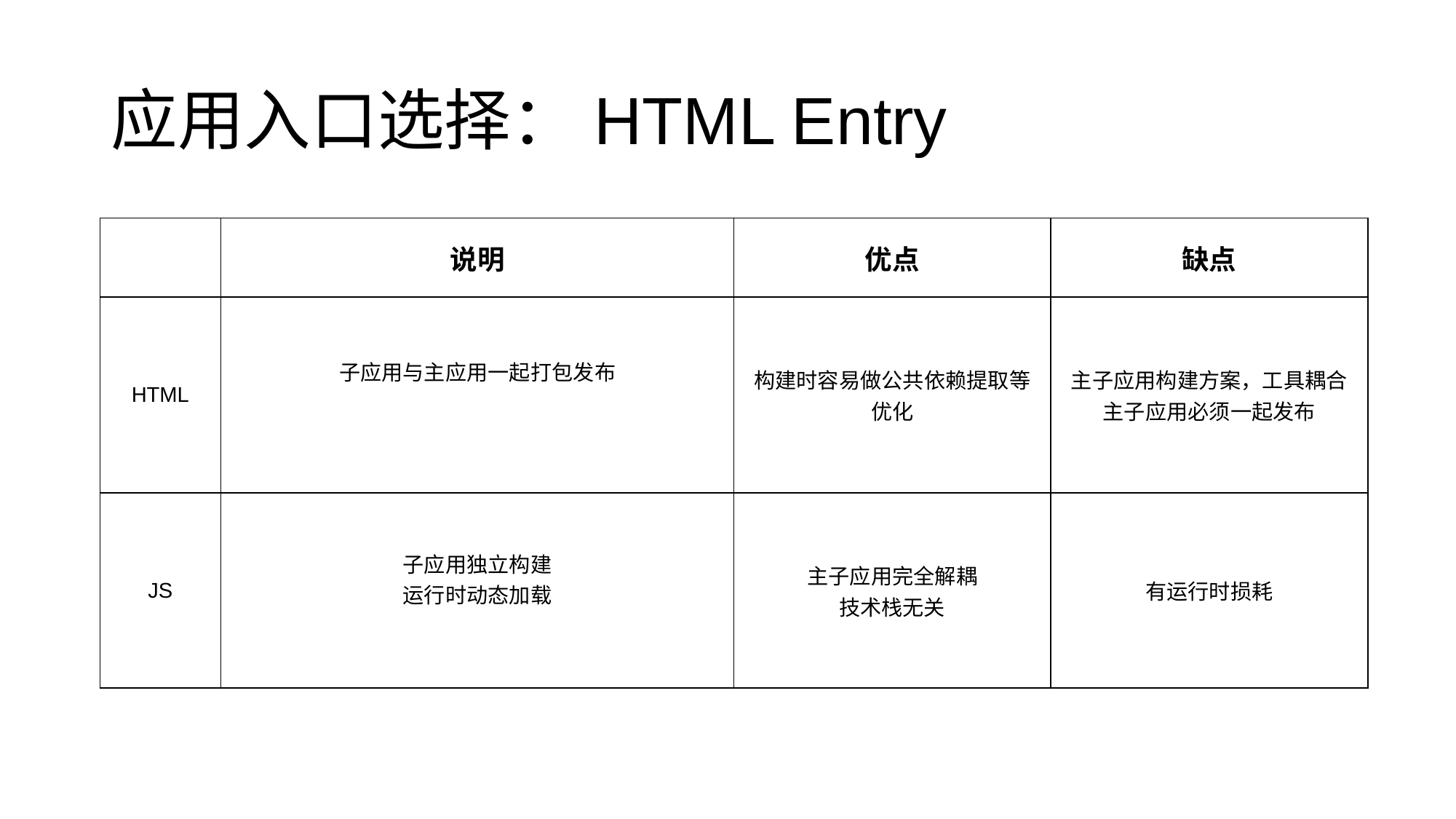

# 应用入口选择：HTML Entry
|  | 说明 | 优点 | 缺点 |
| --- | --- | --- | --- |
| HTML | 子应用与主应用一起打包发布 | 构建时容易做公共依赖提取等优化 | 主子应用构建方案，工具耦合 主子应用必须一起发布 |
| JS | 子应用独立构建 运行时动态加载 | 主子应用完全解耦 技术栈无关 | 有运行时损耗 |